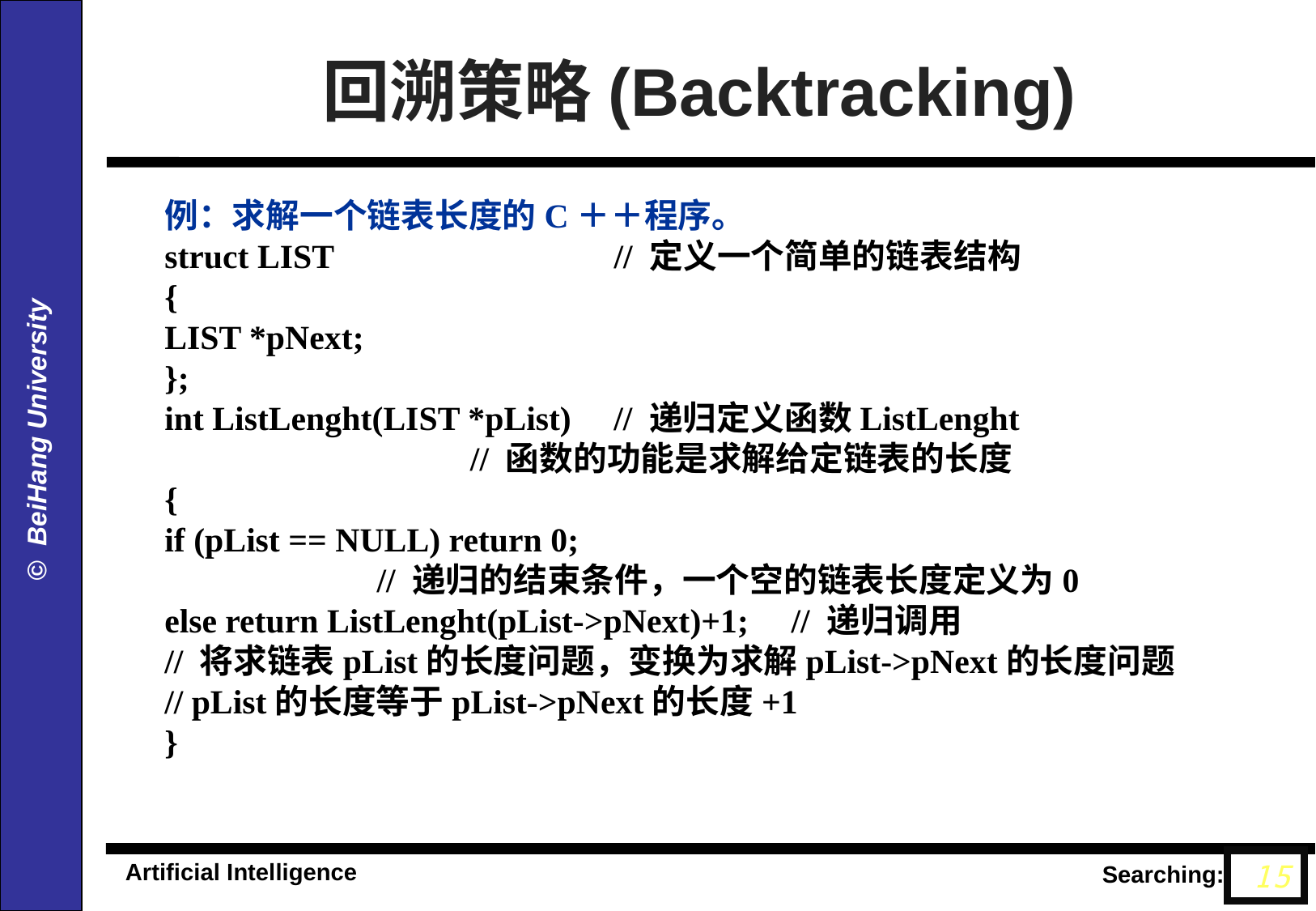

回溯策略(Backtracking)
例：求解一个链表长度的C＋＋程序。
struct LIST                                 // 定义一个简单的链表结构
{
LIST *pNext;
};
int ListLenght(LIST *pList)     // 递归定义函数ListLenght
                                    // 函数的功能是求解给定链表的长度
{
if (pList == NULL) return 0;
                         // 递归的结束条件，一个空的链表长度定义为0
else return ListLenght(pList->pNext)+1;     // 递归调用
// 将求链表pList的长度问题，变换为求解pList->pNext的长度问题
// pList的长度等于pList->pNext的长度+1
}
15